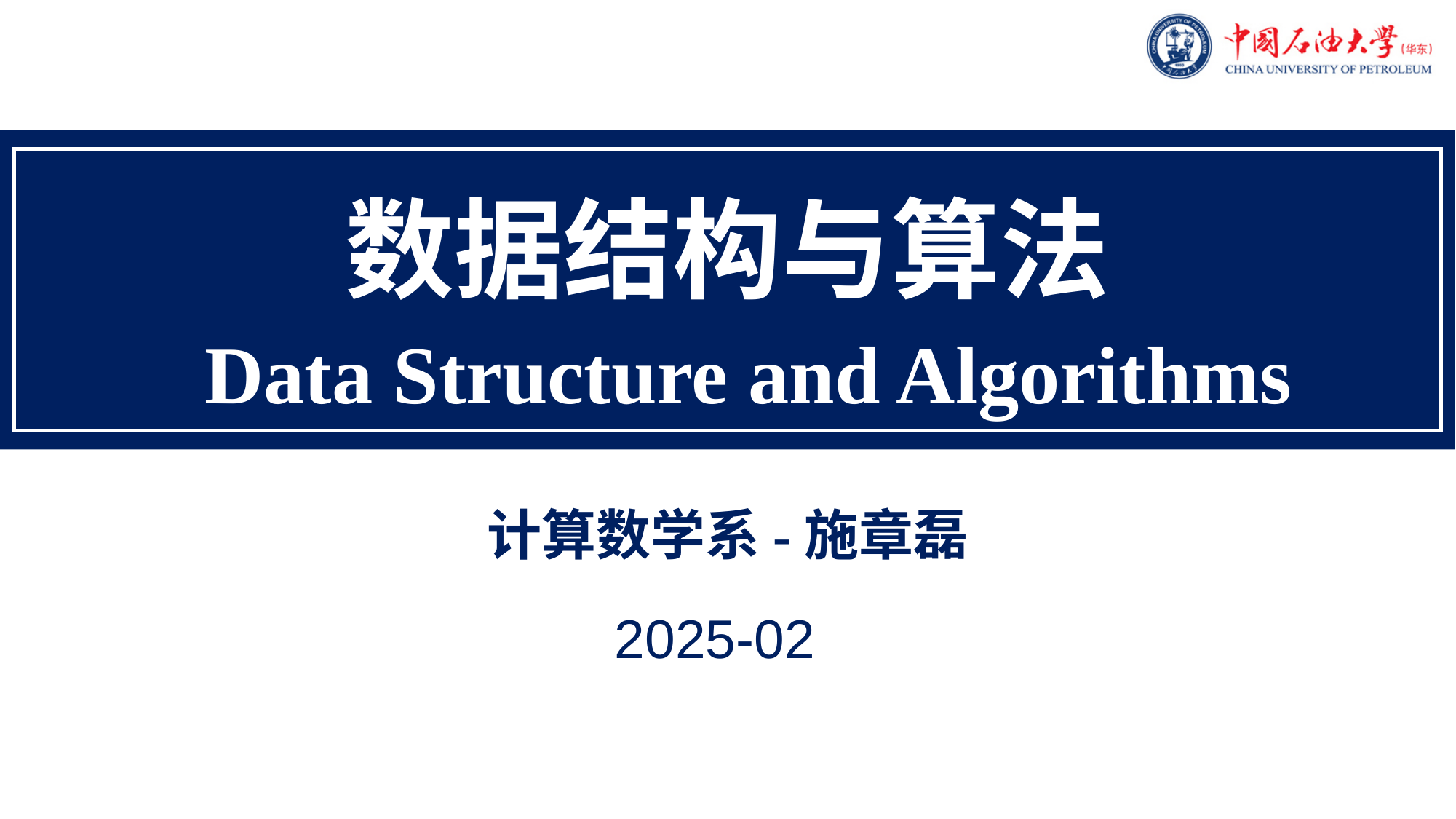

数据结构与算法
Data Structure and Algorithms
计算数学系-施章磊
2025-02